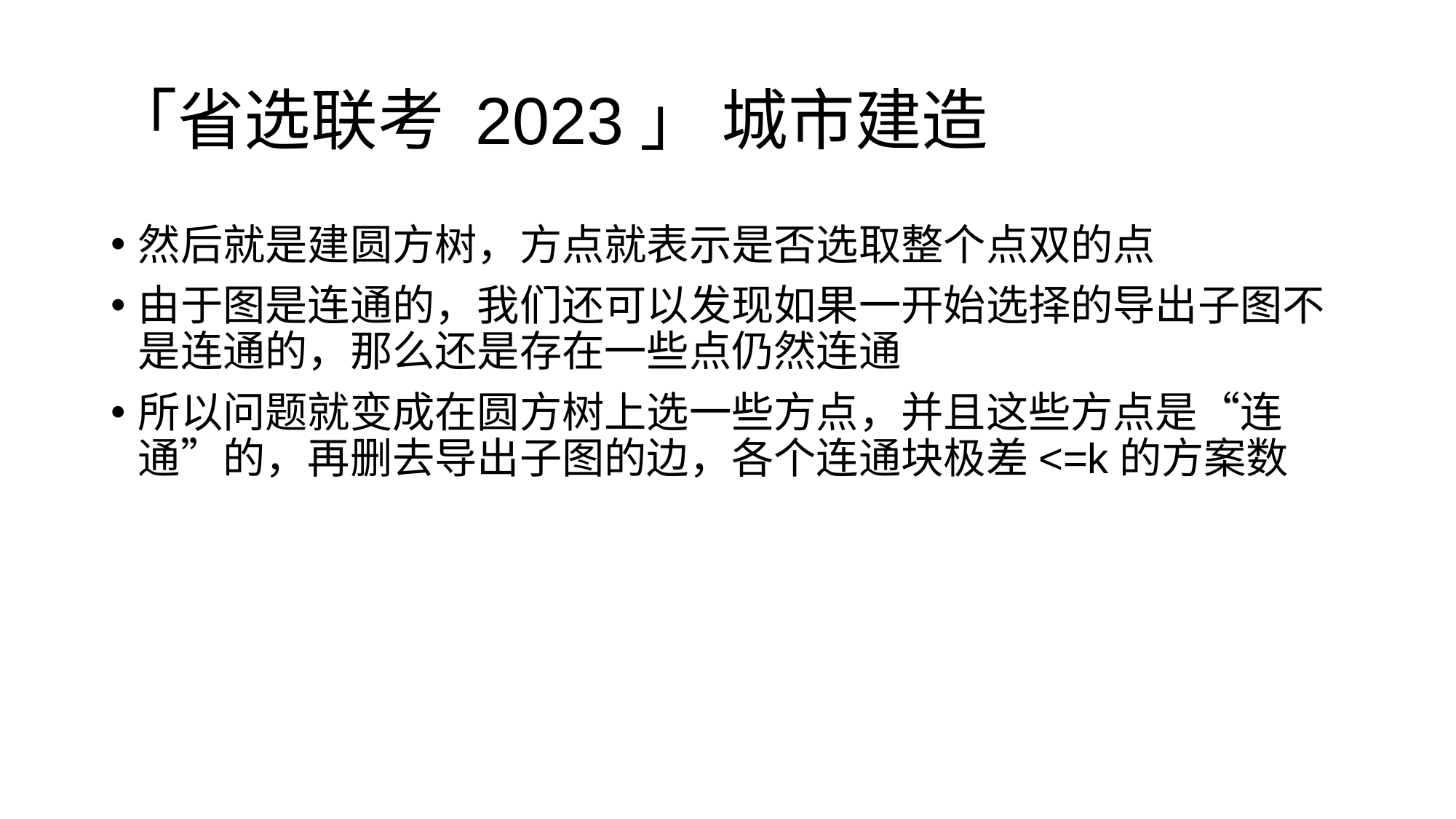

# 「省选联考 2023」 城市建造
然后就是建圆方树，方点就表示是否选取整个点双的点
由于图是连通的，我们还可以发现如果一开始选择的导出子图不是连通的，那么还是存在一些点仍然连通
所以问题就变成在圆方树上选一些方点，并且这些方点是“连通”的，再删去导出子图的边，各个连通块极差<=k的方案数